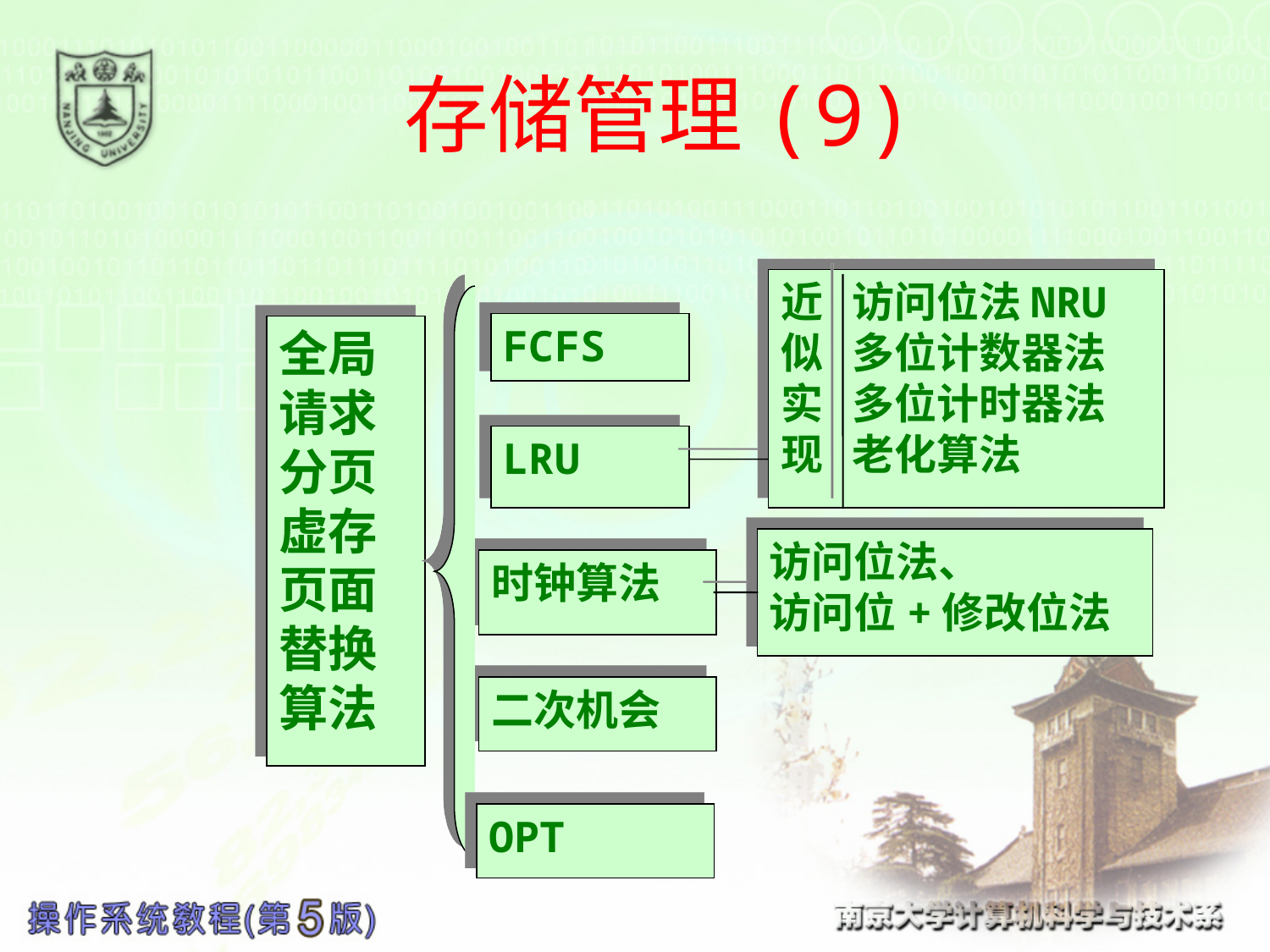

# 存储管理(9)
近   访问位法NRU
似   多位计数器法
实   多位计时器法
现   老化算法

FCFS
全局请求分页虚存页面替换
算法
LRU

访问位法、
访问位+修改位法
时钟算法

二次机会
OPT